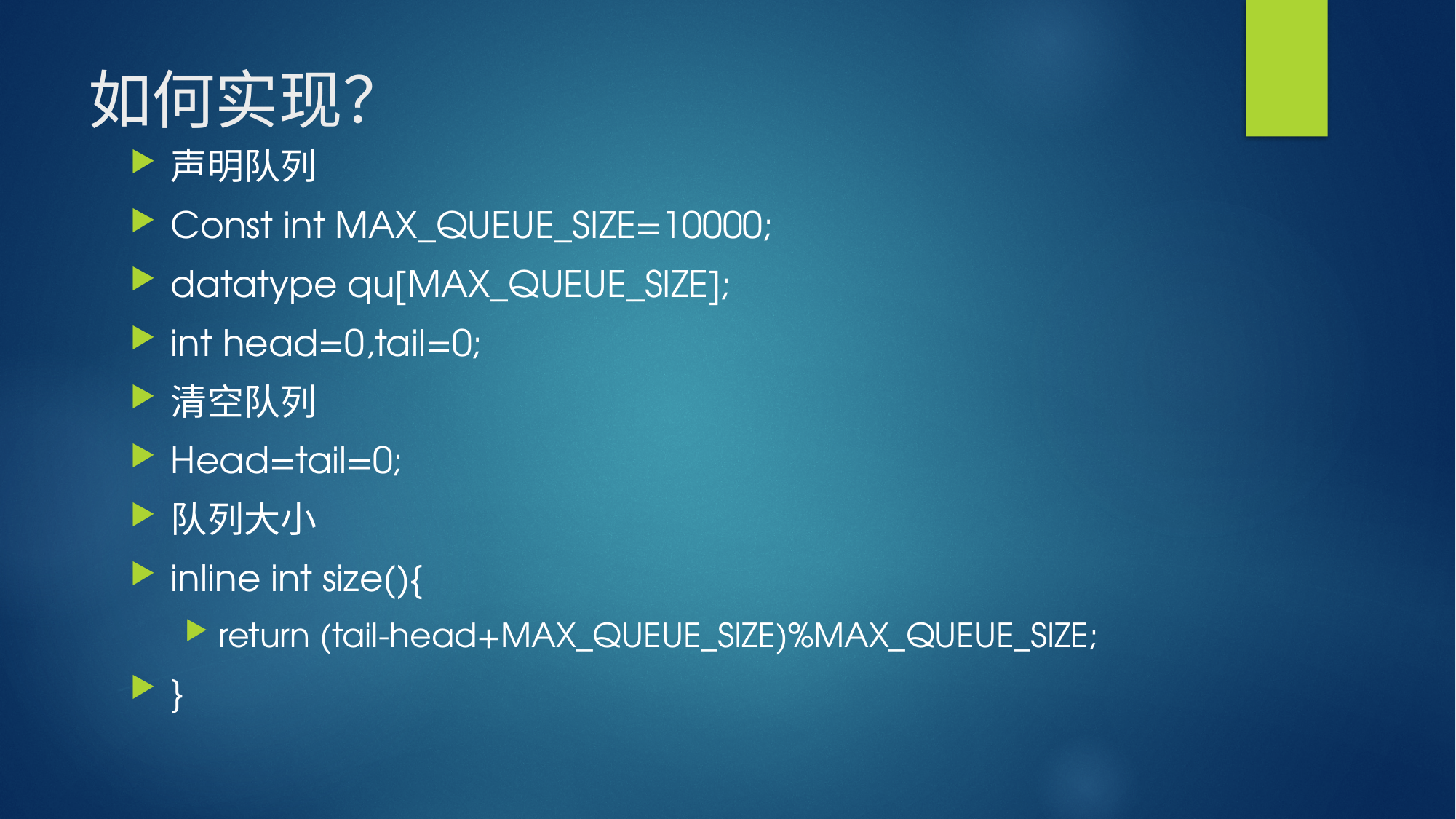

# 如何实现？
声明队列
Const int MAX_QUEUE_SIZE=10000;
datatype qu[MAX_QUEUE_SIZE];
int head=0,tail=0;
清空队列
Head=tail=0;
队列大小
inline int size(){
return (tail-head+MAX_QUEUE_SIZE)%MAX_QUEUE_SIZE;
}